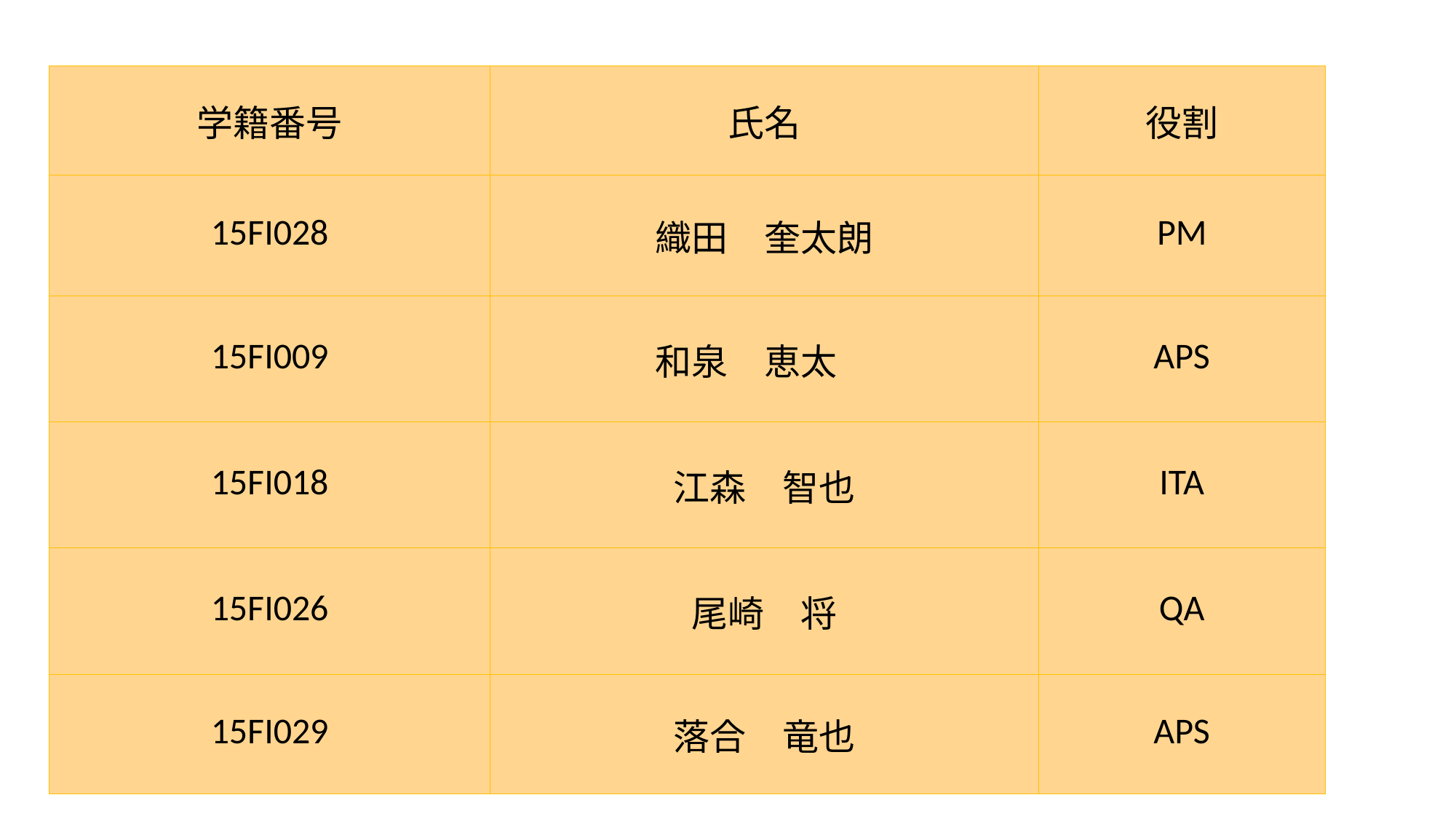

| 学籍番号 | 氏名 | 役割 |
| --- | --- | --- |
| 15FI028 | 織田　奎太朗 | PM |
| 15FI009 | 和泉　恵太 | APS |
| 15FI018 | 江森　智也 | ITA |
| 15FI026 | 尾崎　将 | QA |
| 15FI029 | 落合　竜也 | APS |